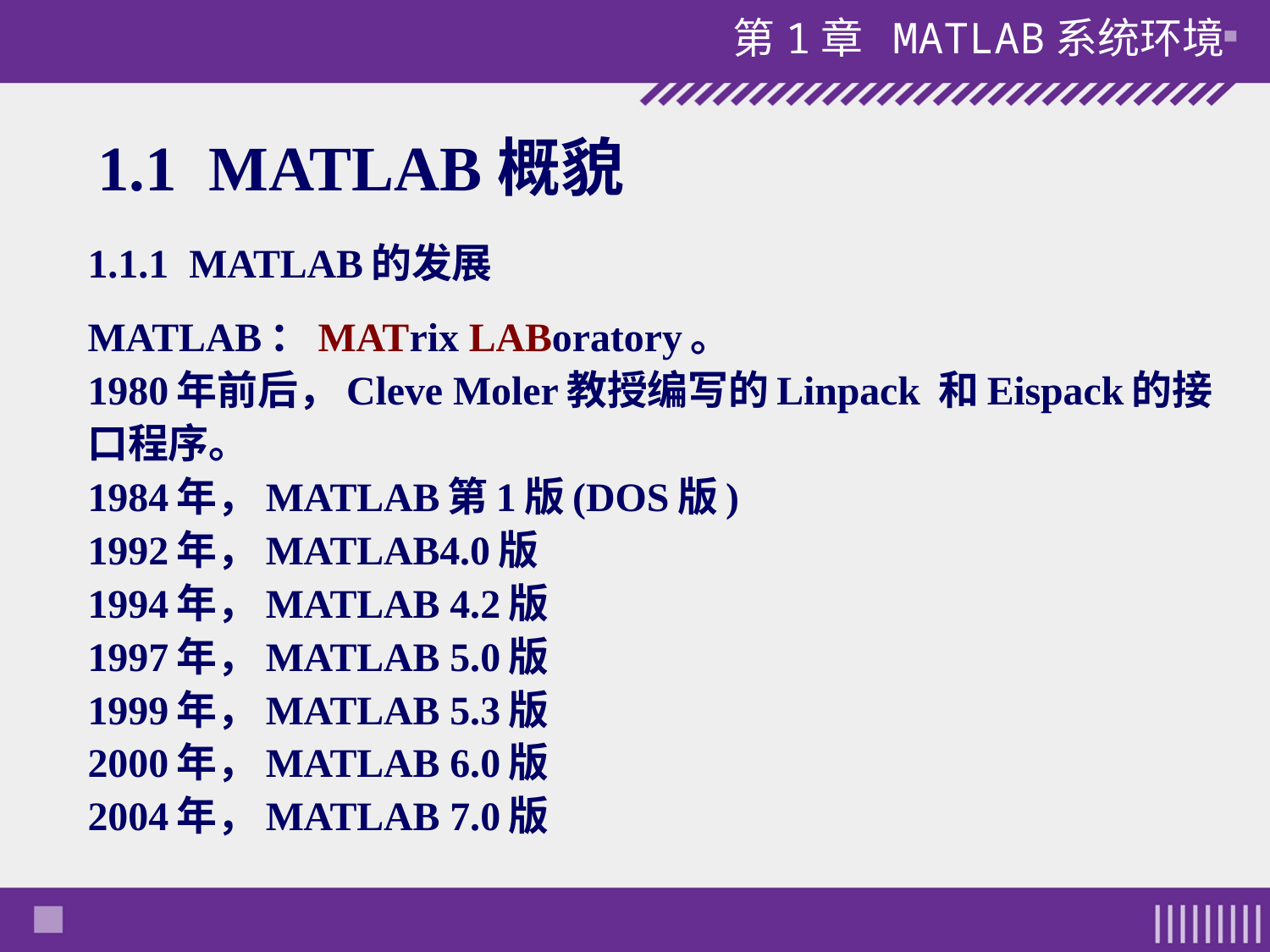

# 1.1  MATLAB概貌
1.1.1  MATLAB的发展

MATLAB：MATrix LABoratory。
1980年前后，Cleve Moler教授编写的Linpack 和Eispack的接口程序。
1984年，MATLAB第1版(DOS版)
1992年，MATLAB4.0版
1994年，MATLAB 4.2版
1997年，MATLAB 5.0版
1999年，MATLAB 5.3版
2000年，MATLAB 6.0版
2004年，MATLAB 7.0版